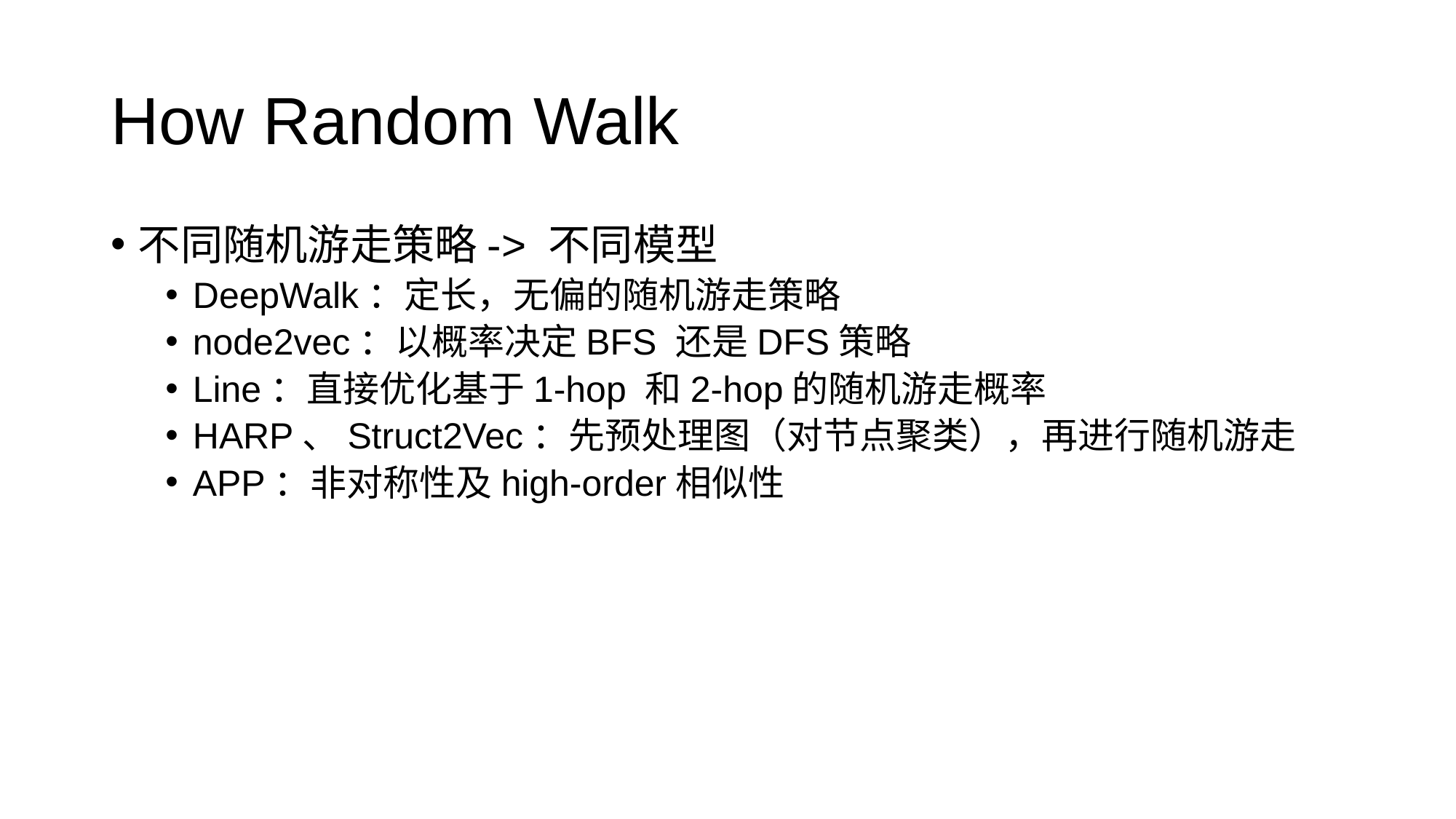

# How Random Walk
不同随机游走策略-> 不同模型
DeepWalk：定长，无偏的随机游走策略
node2vec：以概率决定BFS 还是DFS策略
Line：直接优化基于1-hop 和2-hop的随机游走概率
HARP、Struct2Vec：先预处理图（对节点聚类），再进行随机游走
APP：非对称性及high-order相似性